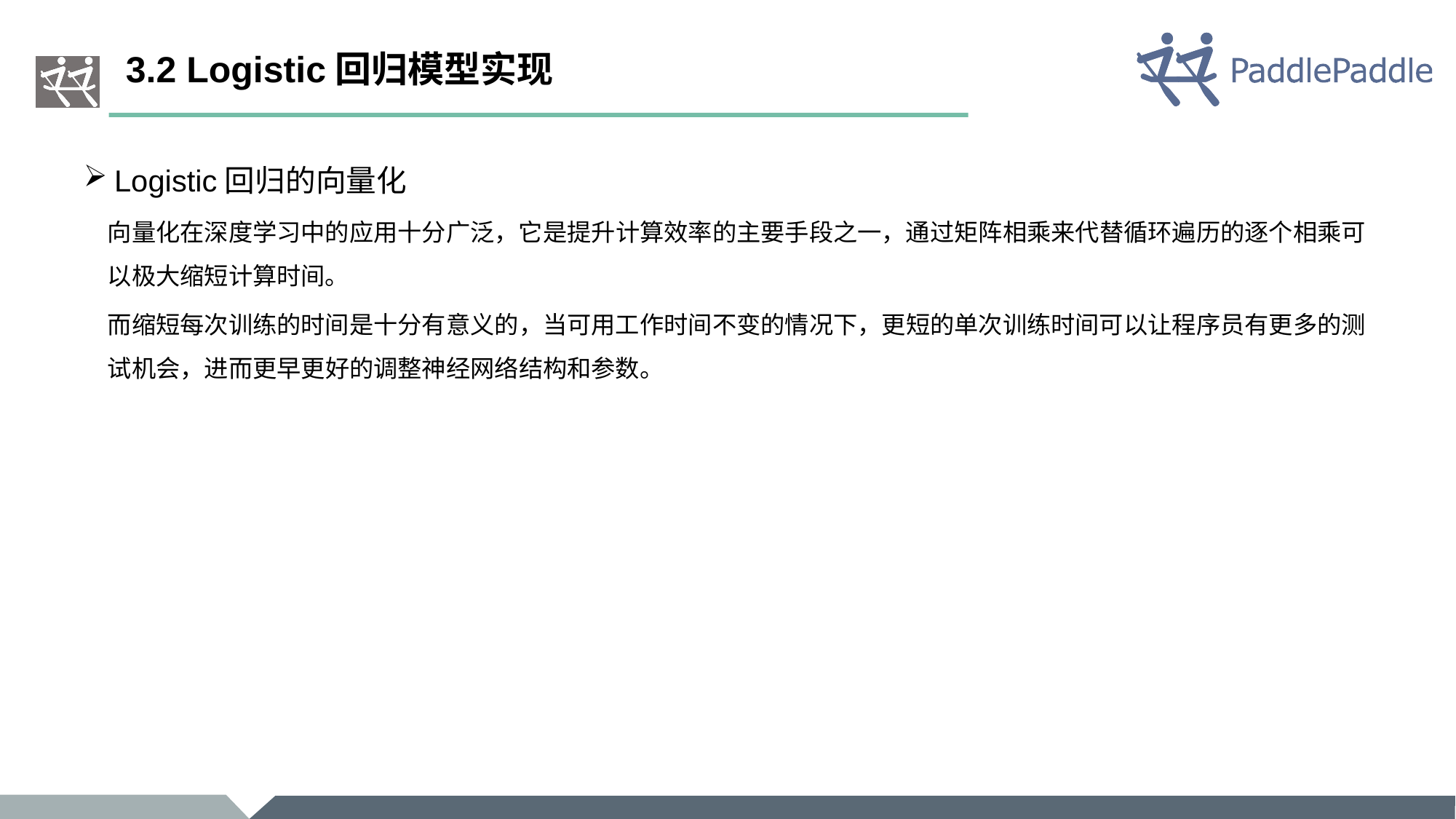

# 3.2 Logistic回归模型实现
Logistic回归的向量化
向量化在深度学习中的应用十分广泛，它是提升计算效率的主要手段之一，通过矩阵相乘来代替循环遍历的逐个相乘可以极大缩短计算时间。
而缩短每次训练的时间是十分有意义的，当可用工作时间不变的情况下，更短的单次训练时间可以让程序员有更多的测试机会，进而更早更好的调整神经网络结构和参数。